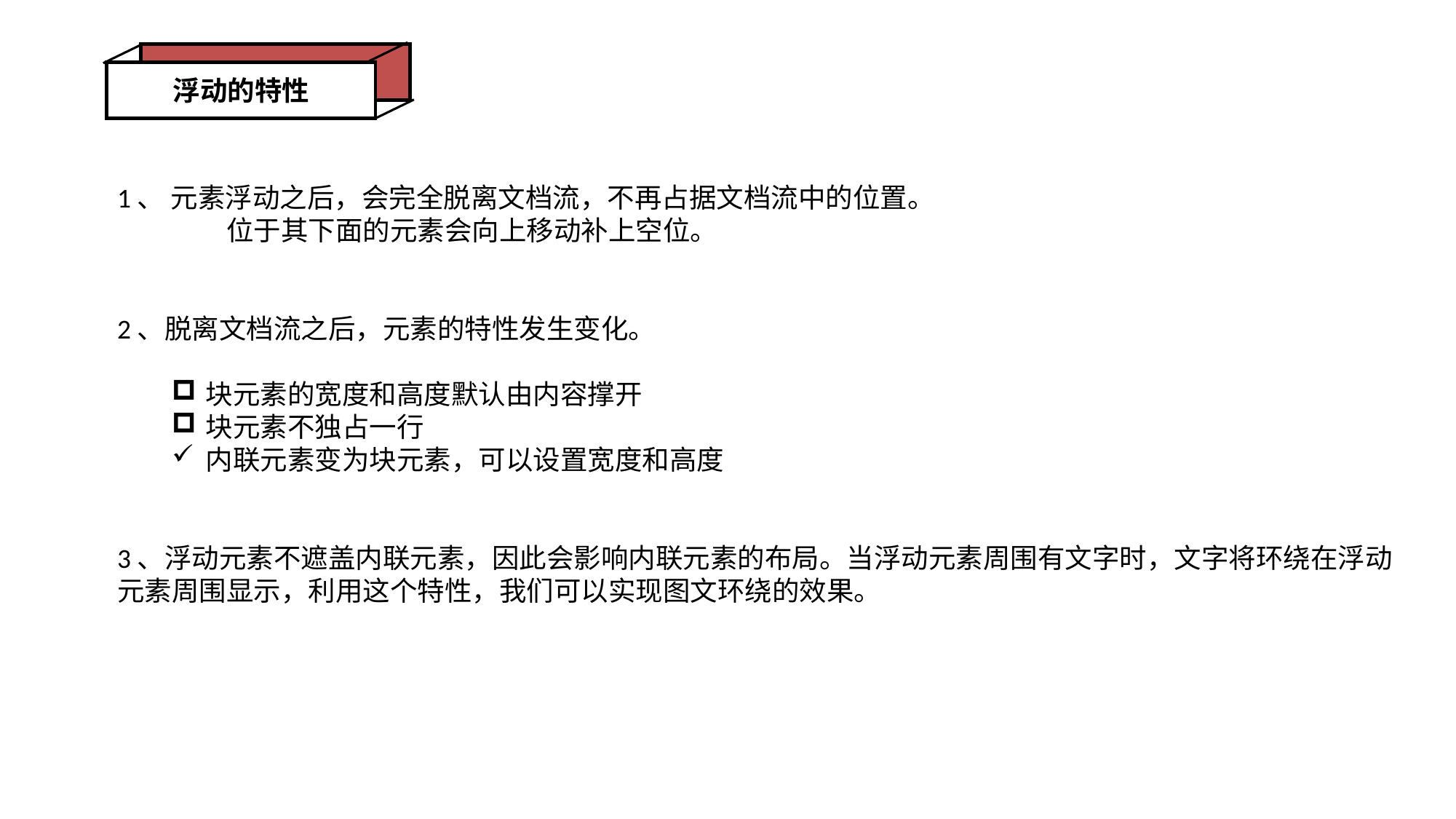

浮动的特性

1、 元素浮动之后，会完全脱离文档流，不再占据文档流中的位置。
	位于其下面的元素会向上移动补上空位。

2、脱离文档流之后，元素的特性发生变化。

块元素的宽度和高度默认由内容撑开
块元素不独占一行
内联元素变为块元素，可以设置宽度和高度

3、浮动元素不遮盖内联元素，因此会影响内联元素的布局。当浮动元素周围有文字时，文字将环绕在浮动元素周围显示，利用这个特性，我们可以实现图文环绕的效果。